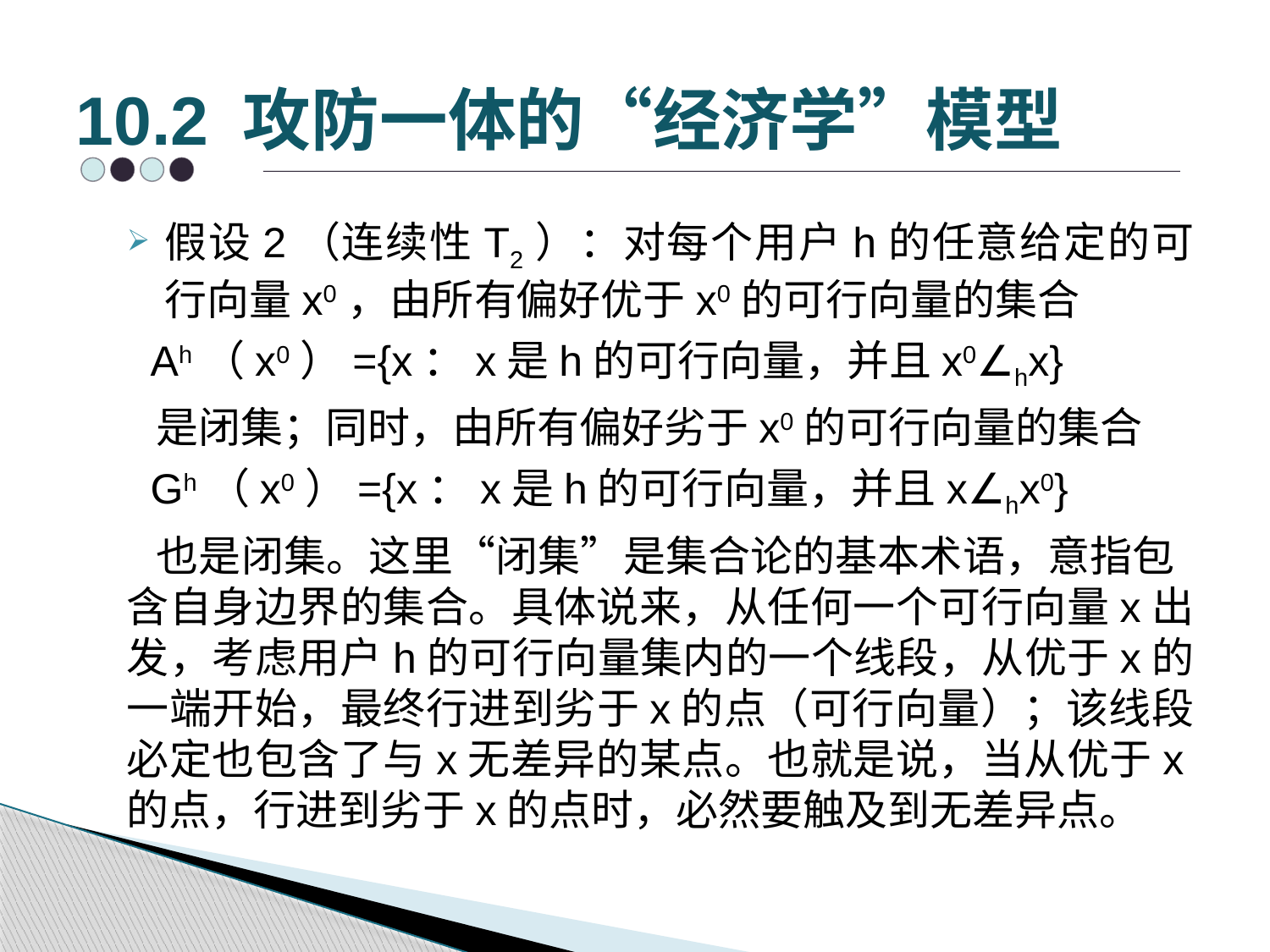

# 10.2 攻防一体的“经济学”模型

假设2（连续性T2）：对每个用户h的任意给定的可行向量x0，由所有偏好优于x0的可行向量的集合
  Ah（x0）={x：x是h的可行向量，并且x0∠hx}
  是闭集；同时，由所有偏好劣于x0的可行向量的集合
  Gh（x0）={x：x是h的可行向量，并且x∠hx0}
  也是闭集。这里“闭集”是集合论的基本术语，意指包   含自身边界的集合。具体说来，从任何一个可行向量x出发，考虑用户h的可行向量集内的一个线段，从优于x的一端开始，最终行进到劣于x的点（可行向量）；该线段必定也包含了与x无差异的某点。也就是说，当从优于x的点，行进到劣于x的点时，必然要触及到无差异点。